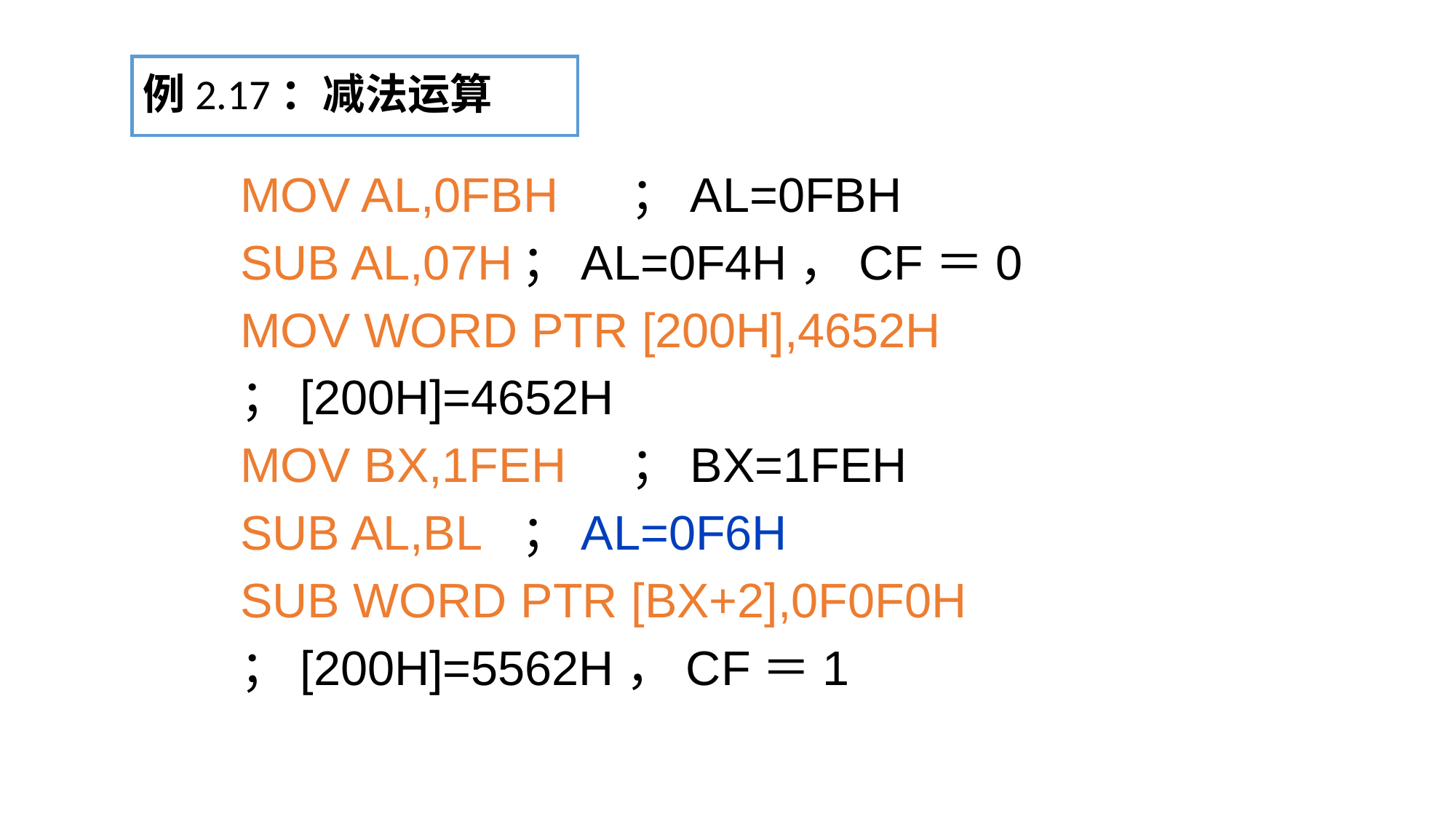

# 例2.17：减法运算
MOV AL,0FBH	；AL=0FBH
SUB AL,07H	；AL=0F4H，CF＝0
MOV WORD PTR [200H],4652H
；[200H]=4652H
MOV BX,1FEH	；BX=1FEH
SUB AL,BL	；AL=0F6H
SUB WORD PTR [BX+2],0F0F0H
；[200H]=5562H，CF＝1